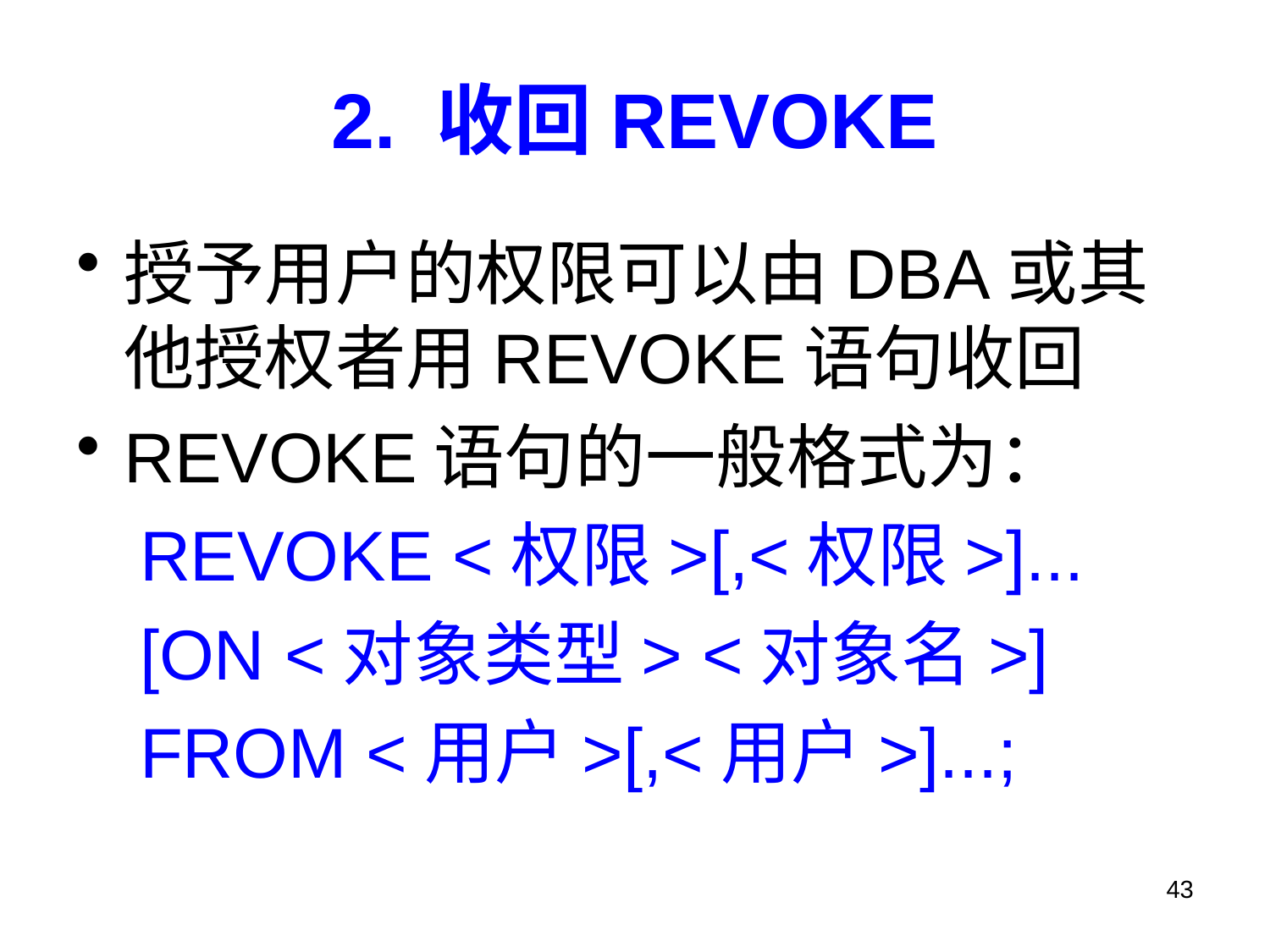

# 2. 收回REVOKE
授予用户的权限可以由DBA或其他授权者用REVOKE语句收回
REVOKE语句的一般格式为：
REVOKE <权限>[,<权限>]...
[ON <对象类型> <对象名>]
FROM <用户>[,<用户>]...;

43